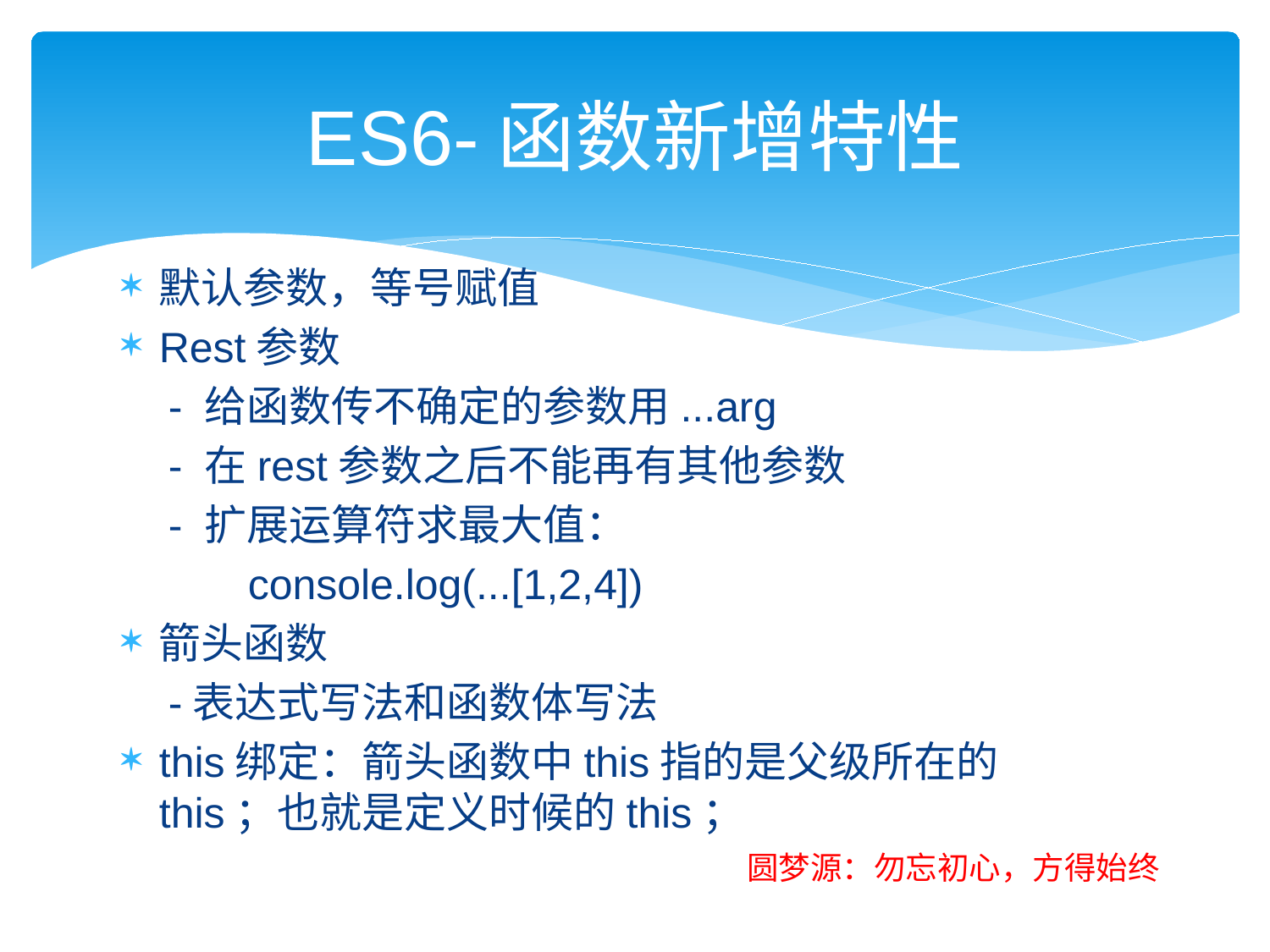

# ES6-函数新增特性
默认参数，等号赋值
Rest参数
    - 给函数传不确定的参数用...arg
    - 在rest参数之后不能再有其他参数
    - 扩展运算符求最大值：
	console.log(...[1,2,4])
箭头函数
    -表达式写法和函数体写法
this绑定：箭头函数中this指的是父级所在的this；也就是定义时候的this；